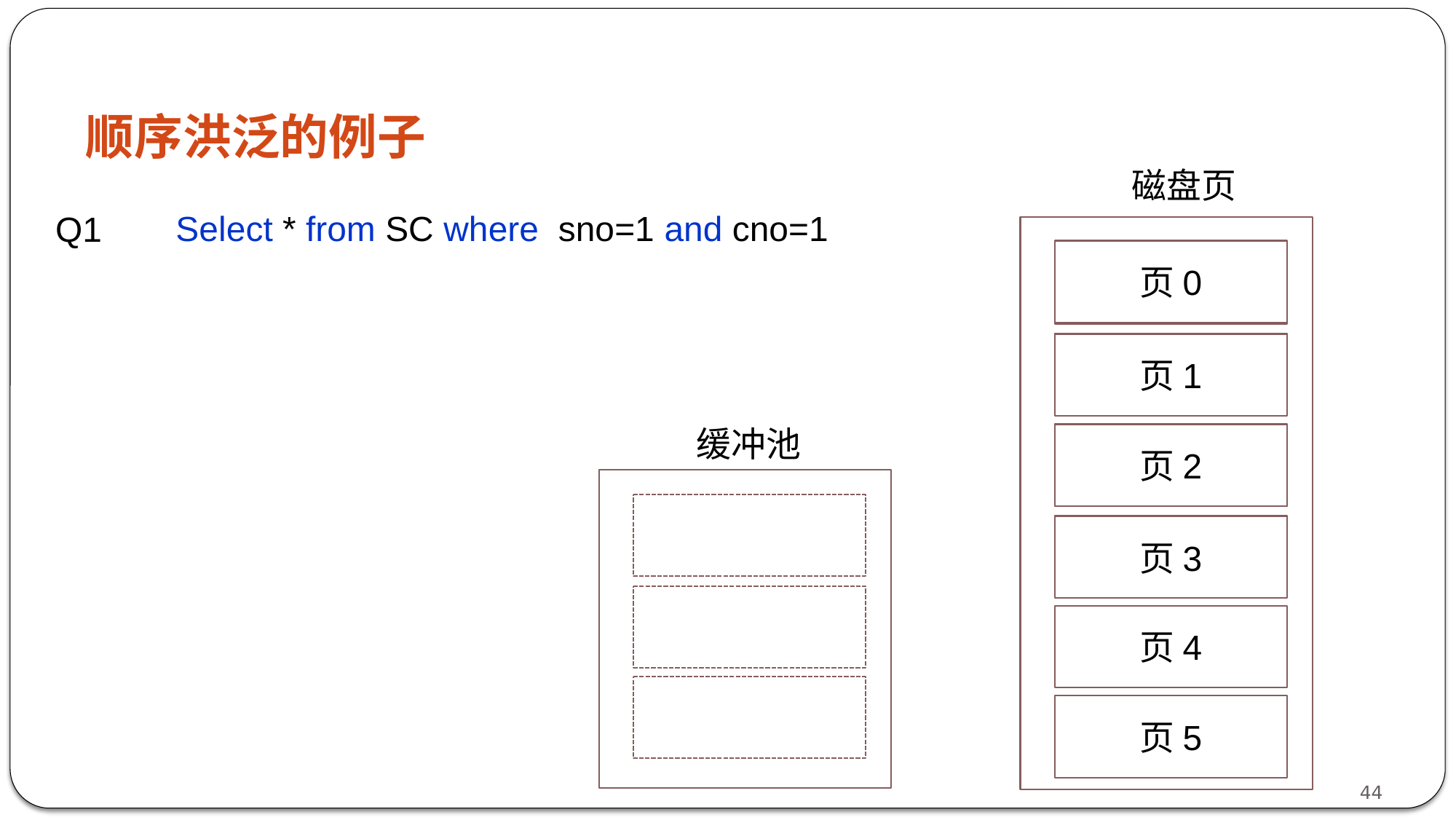

# 顺序洪泛的例子
磁盘页
Select * from SC where  sno=1 and cno=1
Q1

页0
页0
页1
页1
缓冲池
页2
页2

页3
页3
页4
页5
44